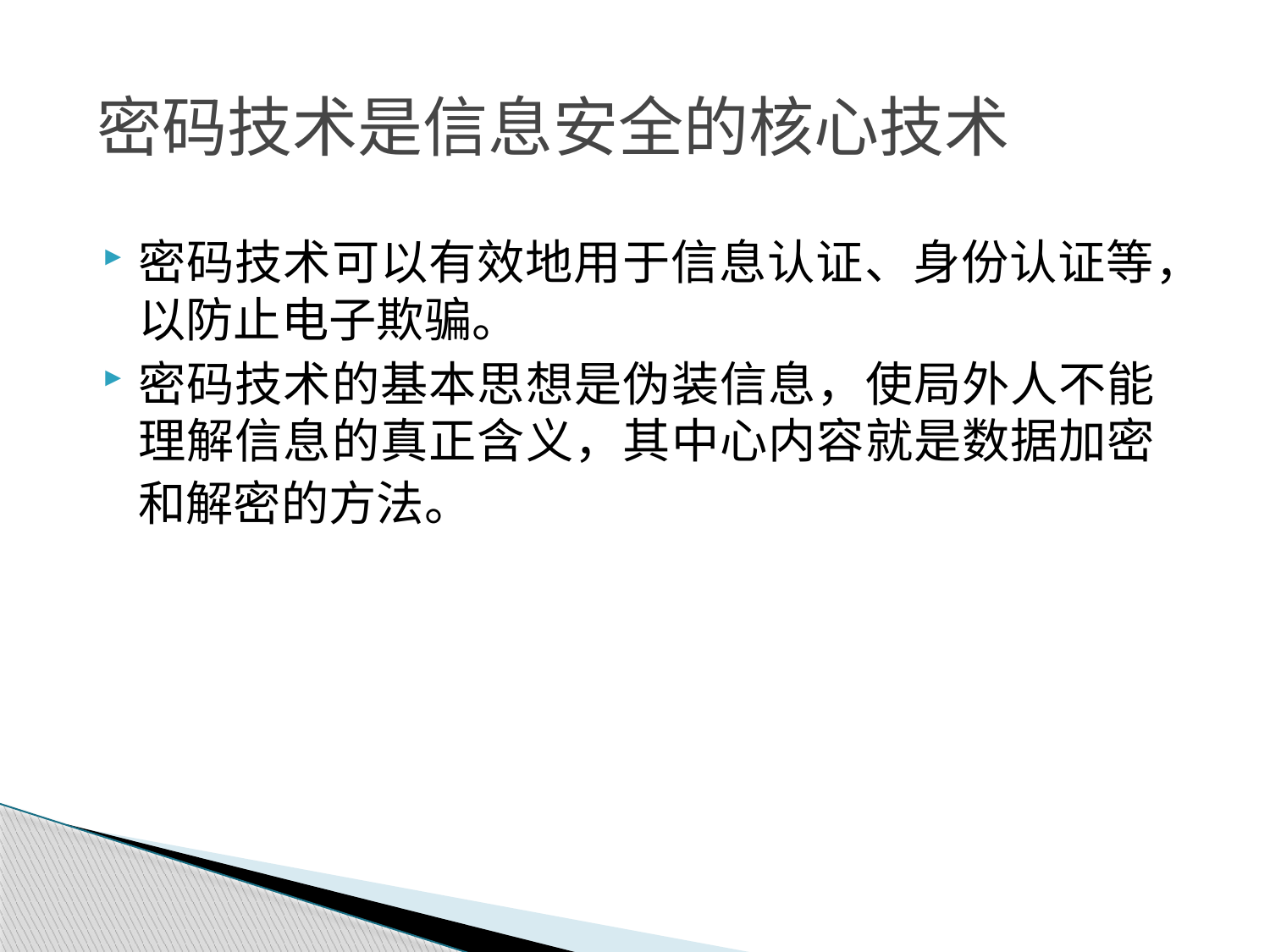

# 密码技术是信息安全的核心技术
密码技术可以有效地用于信息认证、身份认证等，以防止电子欺骗。
密码技术的基本思想是伪装信息，使局外人不能理解信息的真正含义，其中心内容就是数据加密和解密的方法。